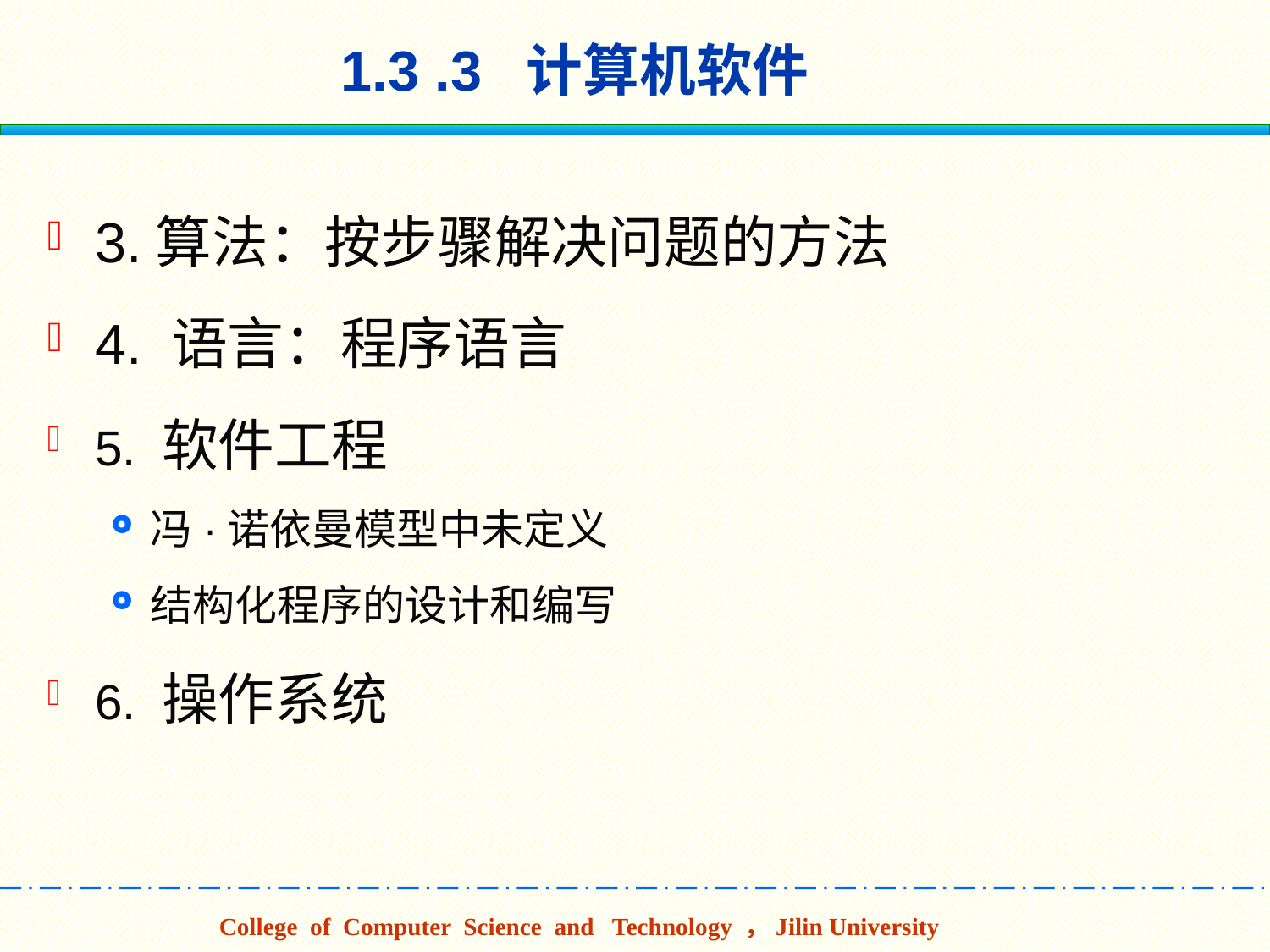

1.3 .3  计算机软件
3.算法：按步骤解决问题的方法
4. 语言：程序语言
5. 软件工程
冯·诺依曼模型中未定义
结构化程序的设计和编写
6. 操作系统